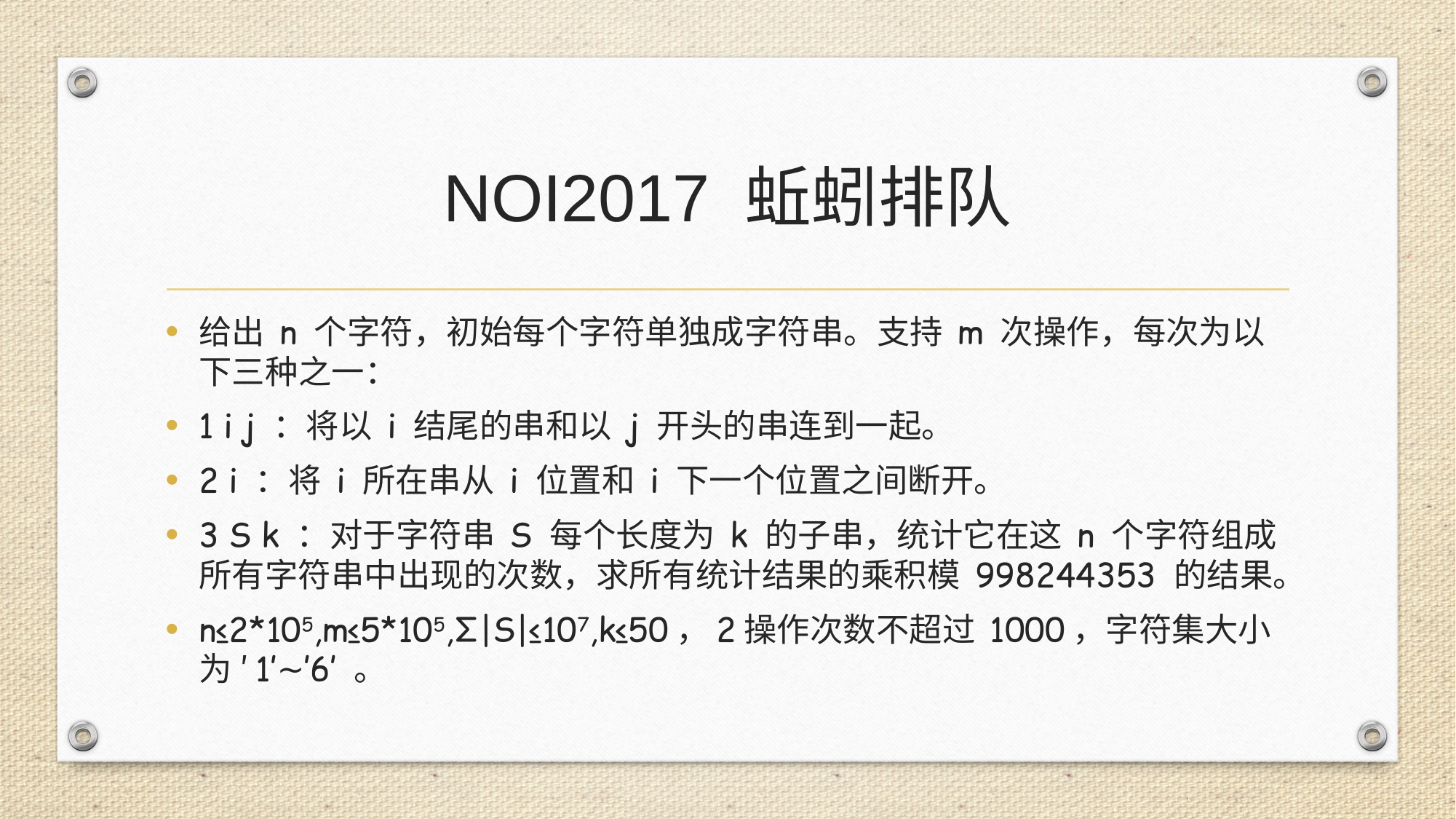

# NOI2017 蚯蚓排队
给出 n 个字符，初始每个字符单独成字符串。支持 m 次操作，每次为以下三种之一：
1 i j ：将以 i 结尾的串和以 j 开头的串连到一起。
2 i ：将 i 所在串从 i 位置和 i 下一个位置之间断开。
3 S k ：对于字符串 S 每个长度为 k 的子串，统计它在这 n 个字符组成所有字符串中出现的次数，求所有统计结果的乘积模 998244353 的结果。
n≤2*105,m≤5*105,∑|S|≤107,k≤50，2操作次数不超过 1000，字符集大小为 ′1′∼′6′ 。